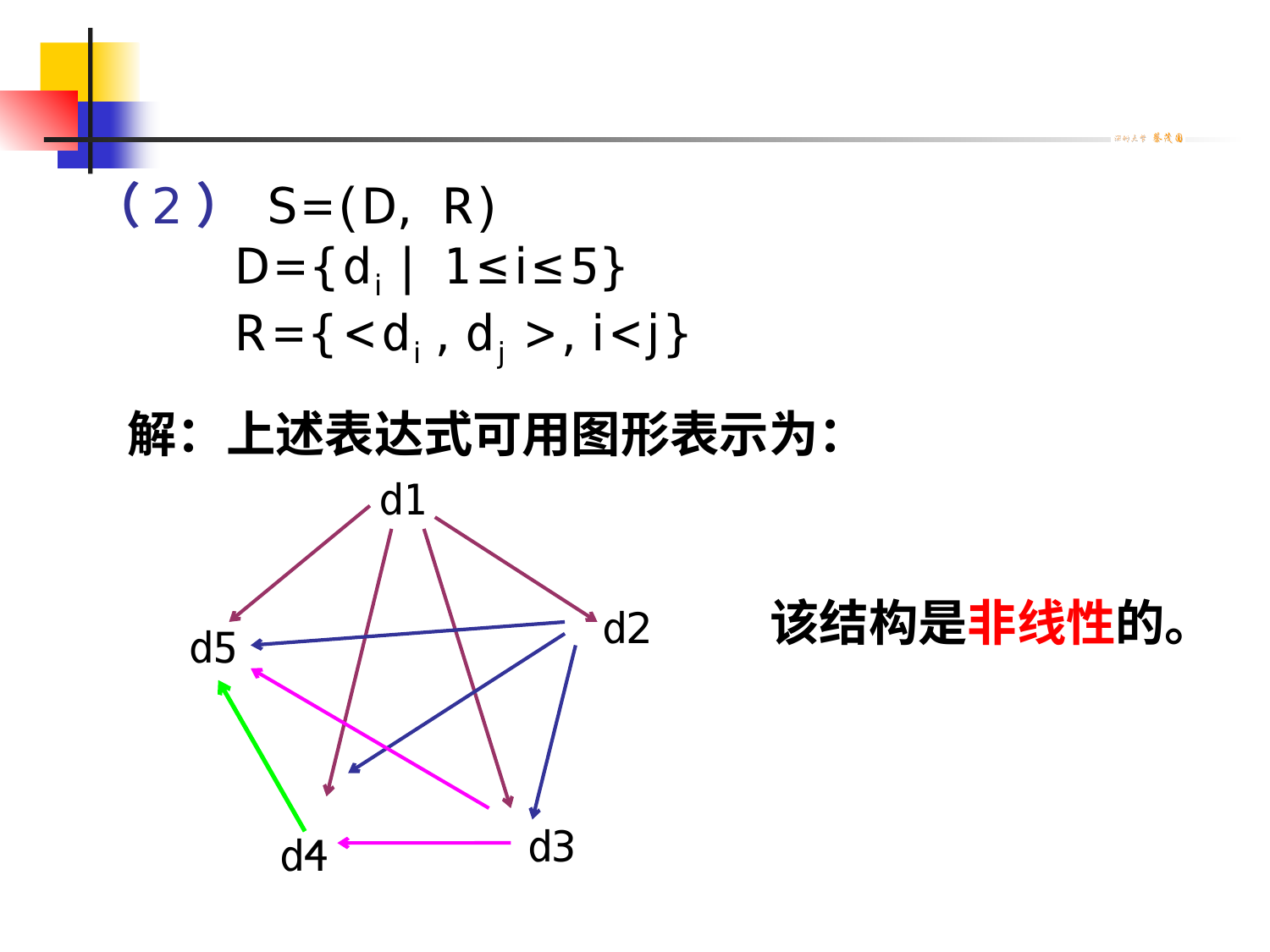

（2） S=(D,  R)
          D={di | 1≤i≤5}
          R={<di , dj >, i<j}
解：上述表达式可用图形表示为：
d1

d2
d5

d3
d4

该结构是非线性的。